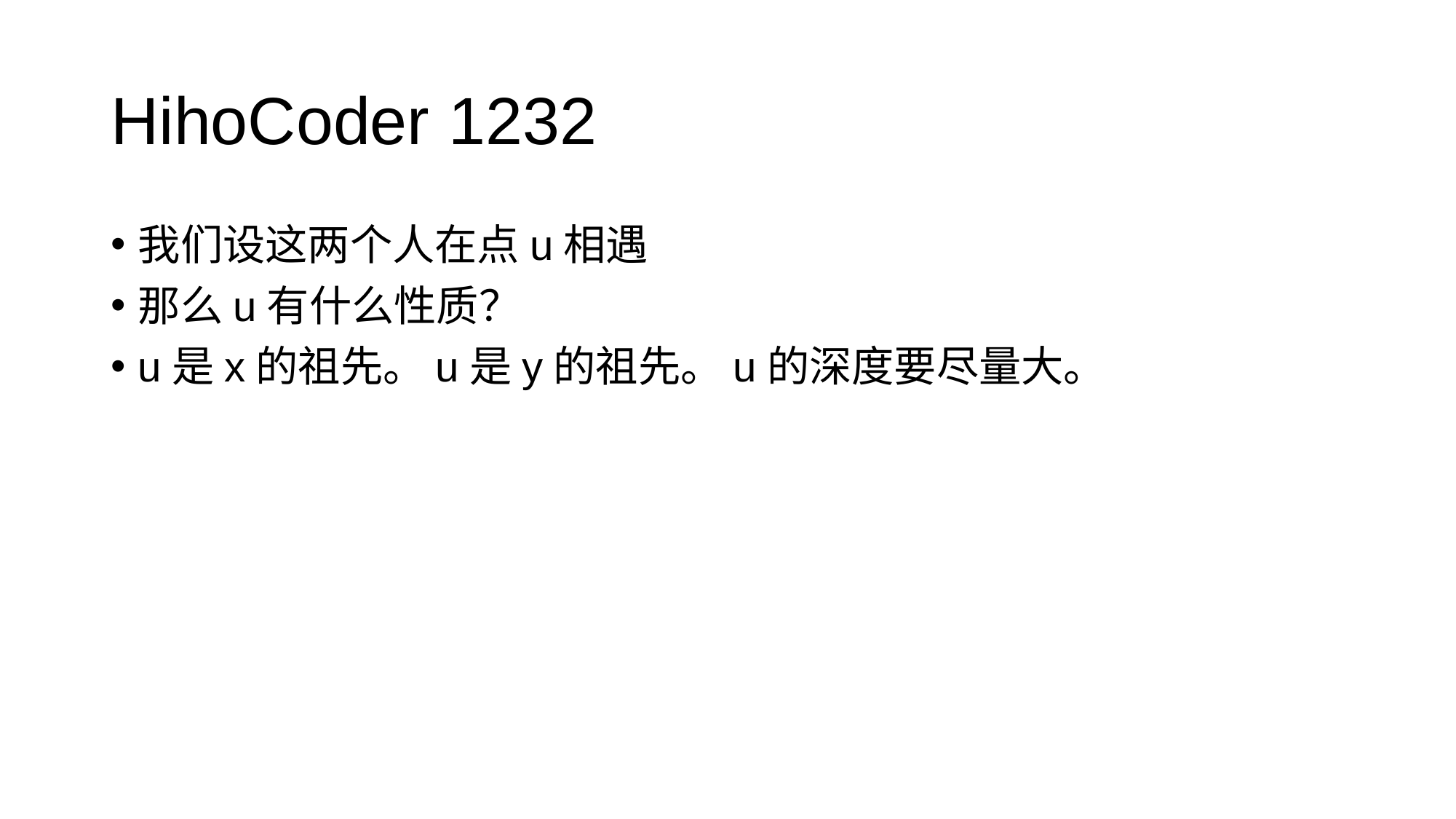

# HihoCoder 1232
我们设这两个人在点u相遇
那么u有什么性质？
u是x的祖先。u是y的祖先。u的深度要尽量大。